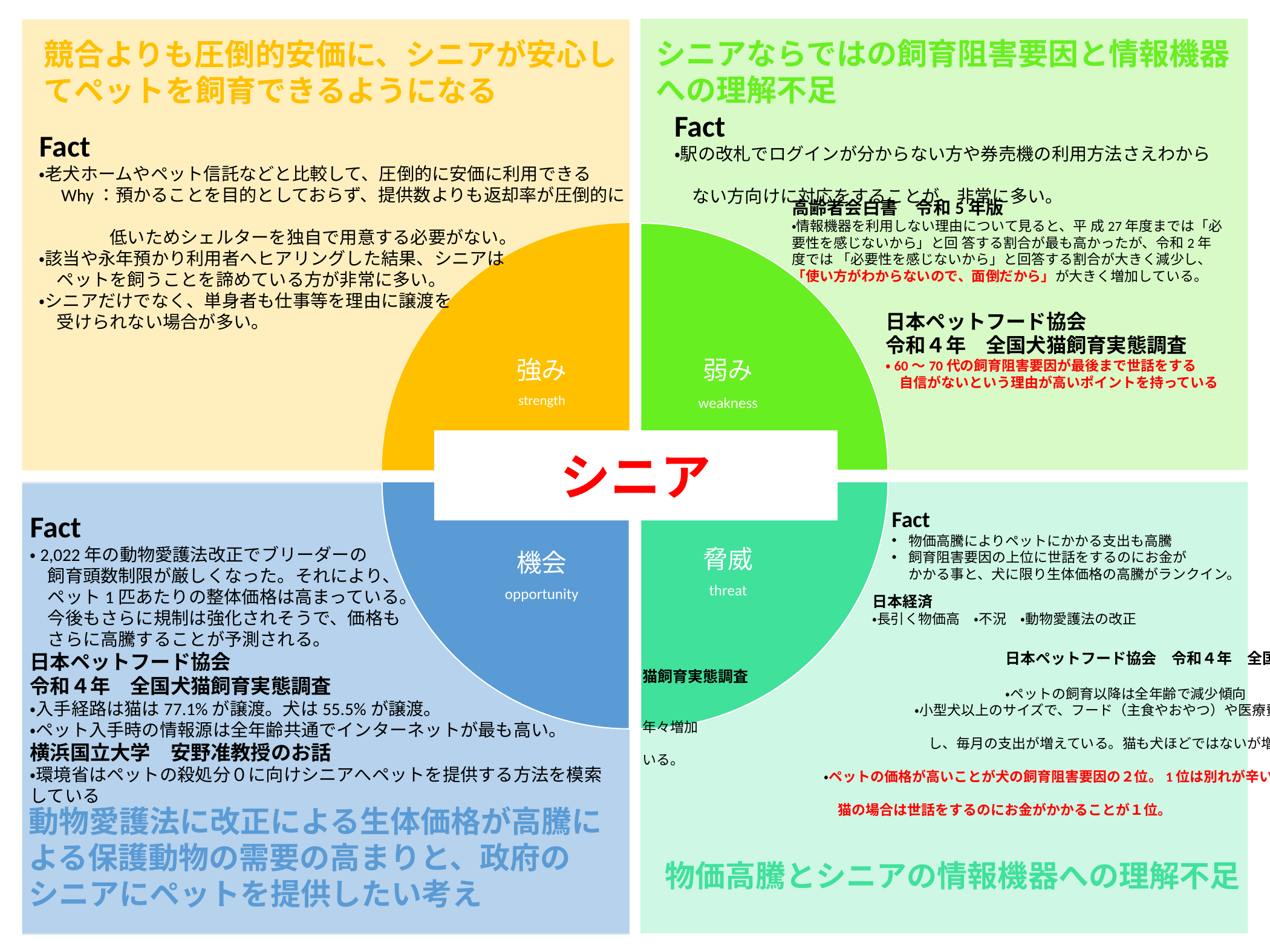

確かな実績と保護団体のペットの提供数を増やせる事で、武器に行政を介した勉強会を開くことで、導入団体を増やし改善させる。
シニアならではの飼育阻害要因と情報機器への理解不足
競合よりも圧倒的安価に、シニアが安心してペットを飼育できるようになる
Fact
・駅の改札でログインが分からない方や券売機の利用方法さえわから
　ない方向けに対応をすることが、非常に多い。

Fact
・老犬ホームやペット信託などと比較して、圧倒的に安価に利用できる
　Why：預かることを目的としておらず、提供数よりも返却率が圧倒的に
　　　　低いためシェルターを独自で用意する必要がない。
・該当や永年預かり利用者へヒアリングした結果、シニアは
　ペットを飼うことを諦めている方が非常に多い。
・シニアだけでなく、単身者も仕事等を理由に譲渡を
　受けられない場合が多い。
強み
strength
弱み
weakness

脅威
threat

機会
opportunity

高齢者会白書　令和5年版
・情報機器を利用しない理由について見ると、平 成27年度までは「必要性を感じないから」と回 答する割合が最も高かったが、令和2年度では 「必要性を感じないから」と回答する割合が大きく減少し、「使い方がわからないので、面倒だから」が大きく増加している。
日本ペットフード協会　
令和４年　全国犬猫飼育実態調査
・60〜70代の飼育阻害要因が最後まで世話をする
　自信がないという理由が高いポイントを持っている
シニア

Fact
物価高騰によりペットにかかる支出も高騰
飼育阻害要因の上位に世話をするのにお金が
かかる事と、犬に限り生体価格の高騰がランクイン。
Fact
・2,022年の動物愛護法改正でブリーダーの
　飼育頭数制限が厳しくなった。それにより、
　ペット1匹あたりの整体価格は高まっている。
　今後もさらに規制は強化されそうで、価格も
　さらに高騰することが予測される。
日本ペットフード協会
令和４年　全国犬猫飼育実態調査
・入手経路は猫は77.1%が譲渡。犬は55.5%が譲渡。
・ペット入手時の情報源は全年齢共通でインターネットが最も高い。
横浜国立大学　安野准教授のお話
・環境省はペットの殺処分０に向けシニアへペットを提供する方法を模索している
日本経済
・長引く物価高　・不況　・動物愛護法の改正
				日本ペットフード協会　令和４年　全国犬猫飼育実態調査
				・ペットの飼育以降は全年齢で減少傾向
			・小型犬以上のサイズで、フード（主食やおやつ）や医療費が年々増加
			　し、毎月の支出が増えている。猫も犬ほどではないが増えている。
		・ペットの価格が高いことが犬の飼育阻害要因の２位。1位は別れが辛いこと。
　		　猫の場合は世話をするのにお金がかかることが１位。
動物愛護法に改正による生体価格が高騰による保護動物の需要の高まりと、政府の　シニアにペットを提供したい考え
物価高騰とシニアの情報機器への理解不足